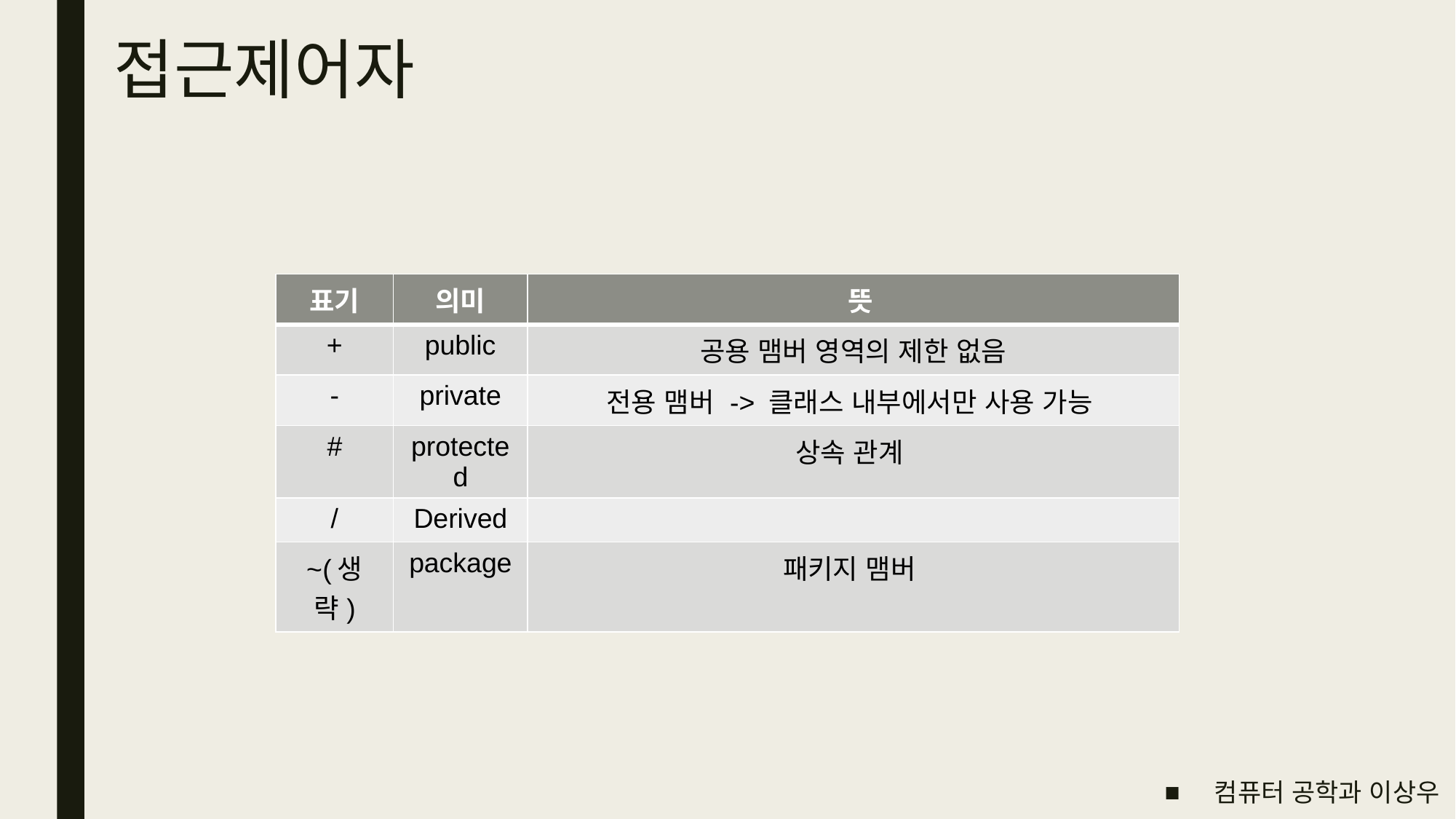

# 접근제어자
| 표기 | 의미 | 뜻 |
| --- | --- | --- |
| + | public | 공용 맴버 영역의 제한 없음 |
| - | private | 전용 맴버 -> 클래스 내부에서만 사용 가능 |
| # | protected | 상속 관계 |
| / | Derived |  |
| ~(생략) | package | 패키지 맴버 |
컴퓨터 공학과 이상우